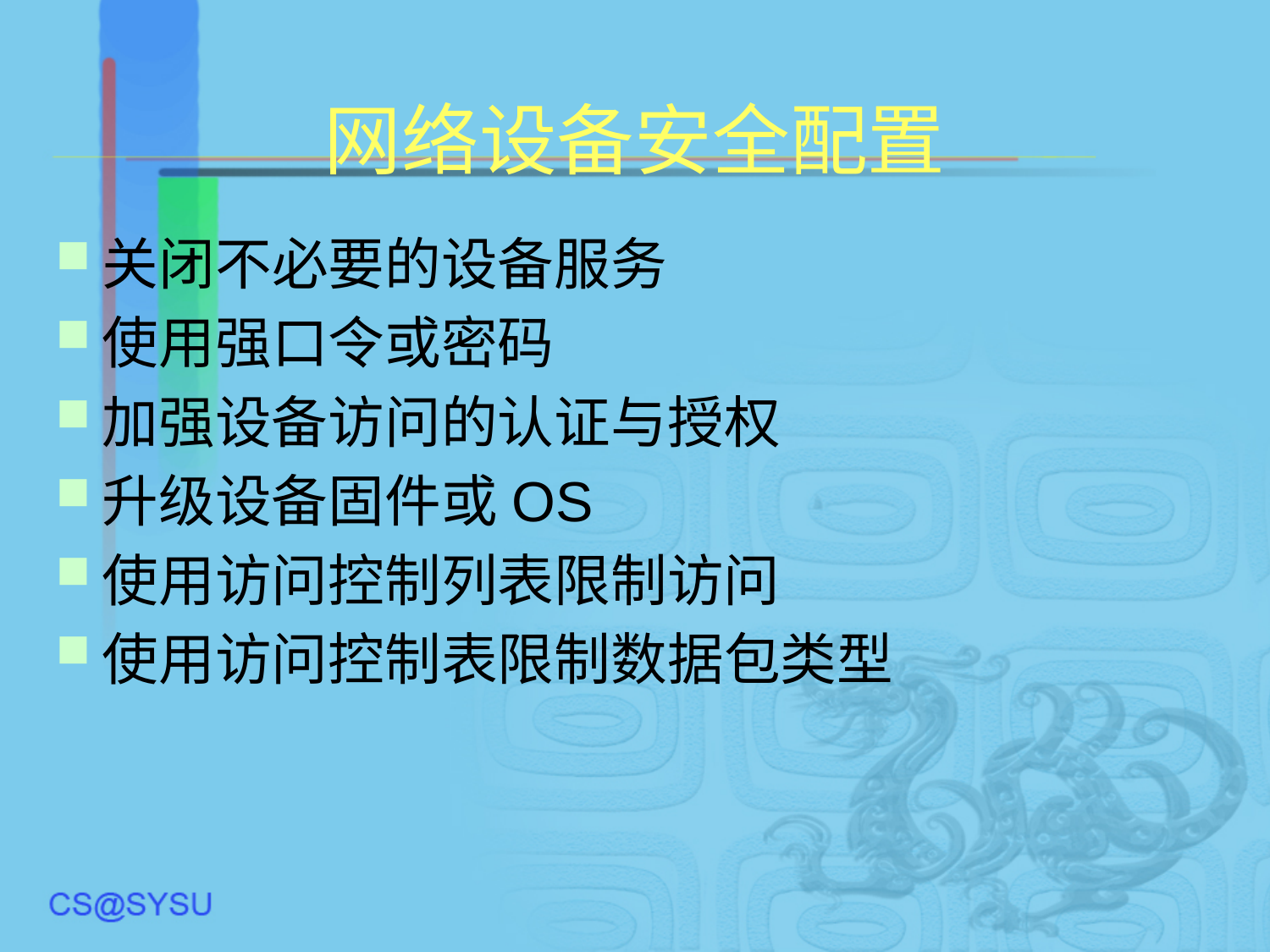

# 网络设备安全配置
关闭不必要的设备服务
使用强口令或密码
加强设备访问的认证与授权
升级设备固件或OS
使用访问控制列表限制访问
使用访问控制表限制数据包类型